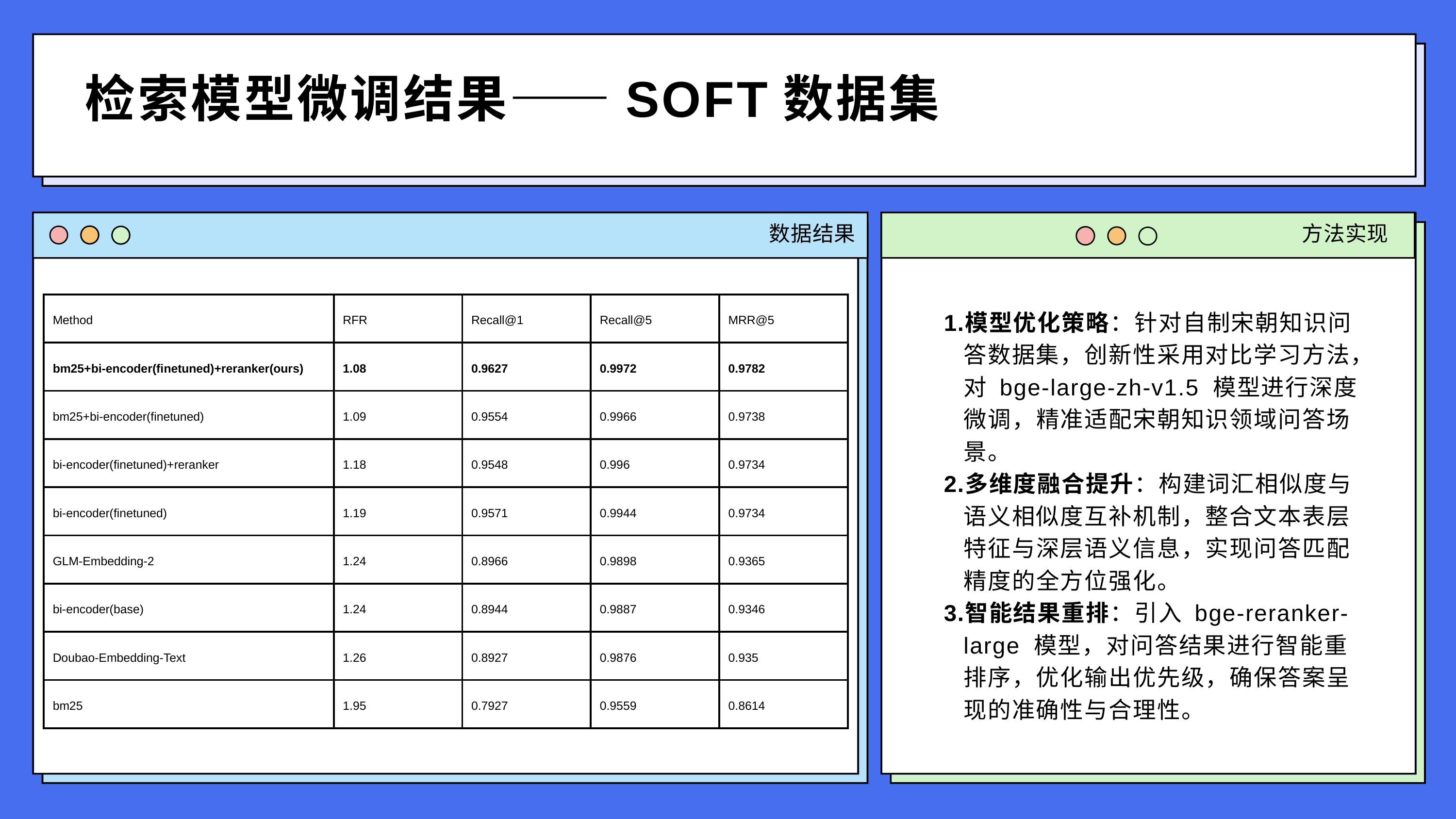

检索模型微调结果——SOFT数据集

数据结果

方法实现

| Method | RFR | Recall@1 | Recall@5 | MRR@5 |
| --- | --- | --- | --- | --- |
| bm25+bi-encoder(finetuned)+reranker(ours) | 1.08 | 0.9627 | 0.9972 | 0.9782 |
| bm25+bi-encoder(finetuned) | 1.09 | 0.9554 | 0.9966 | 0.9738 |
| bi-encoder(finetuned)+reranker | 1.18 | 0.9548 | 0.996 | 0.9734 |
| bi-encoder(finetuned) | 1.19 | 0.9571 | 0.9944 | 0.9734 |
| GLM-Embedding-2 | 1.24 | 0.8966 | 0.9898 | 0.9365 |
| bi-encoder(base) | 1.24 | 0.8944 | 0.9887 | 0.9346 |
| Doubao-Embedding-Text | 1.26 | 0.8927 | 0.9876 | 0.935 |
| bm25 | 1.95 | 0.7927 | 0.9559 | 0.8614 |
模型优化策略：针对自制宋朝知识问答数据集，创新性采用对比学习方法，对 bge-large-zh-v1.5 模型进行深度微调，精准适配宋朝知识领域问答场景。​
多维度融合提升：构建词汇相似度与语义相似度互补机制，整合文本表层特征与深层语义信息，实现问答匹配精度的全方位强化。​
智能结果重排：引入 bge-reranker-large 模型，对问答结果进行智能重排序，优化输出优先级，确保答案呈现的准确性与合理性。